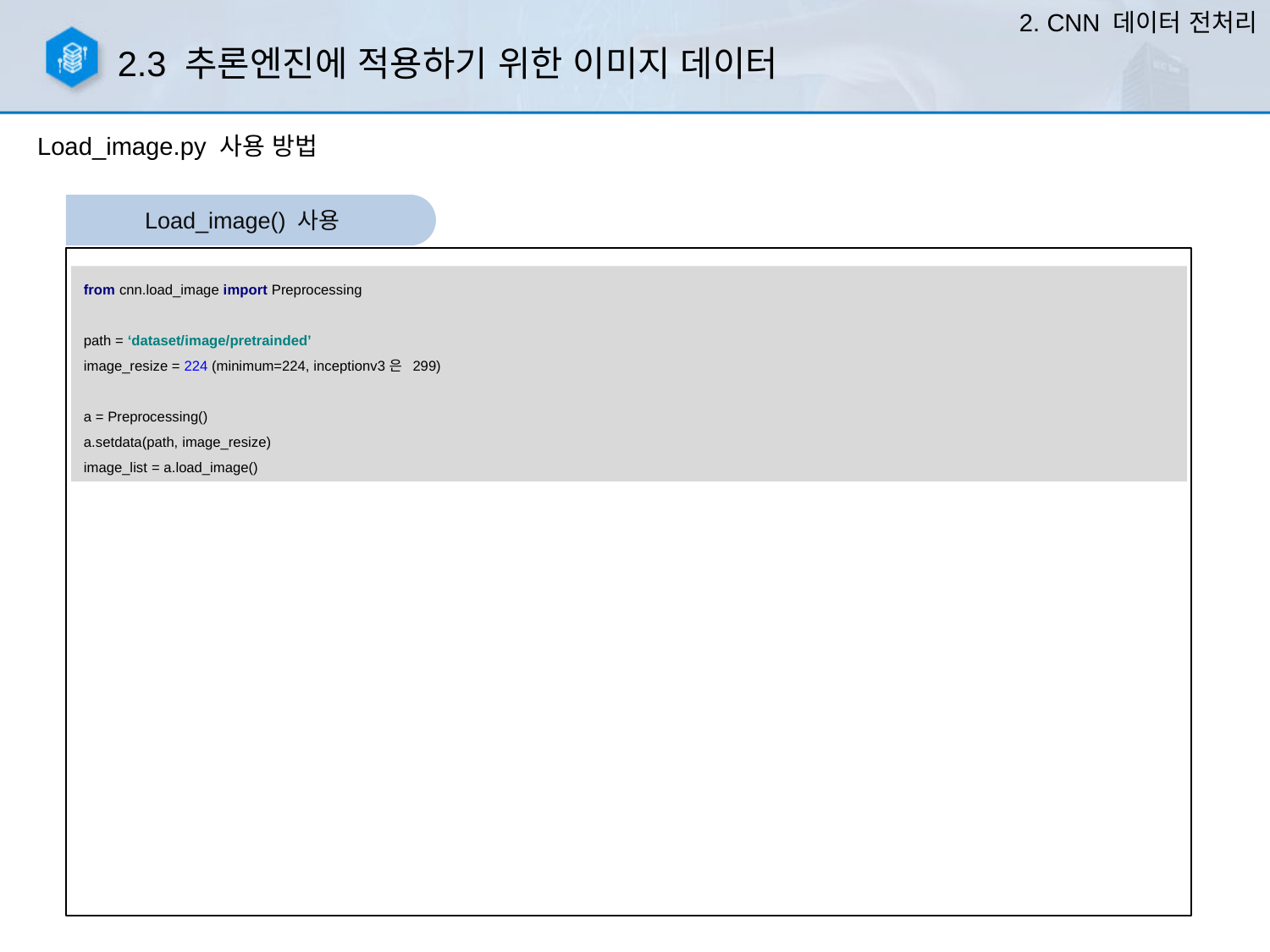

2. CNN 데이터 전처리
2.3 추론엔진에 적용하기 위한 이미지 데이터
Load_image.py 사용 방법

Load_image() 사용

from cnn.load_image import Preprocessing
path = ‘dataset/image/pretrainded’
image_resize = 224 (minimum=224, inceptionv3은 299)
a = Preprocessing()
a.setdata(path, image_resize)
image_list = a.load_image()